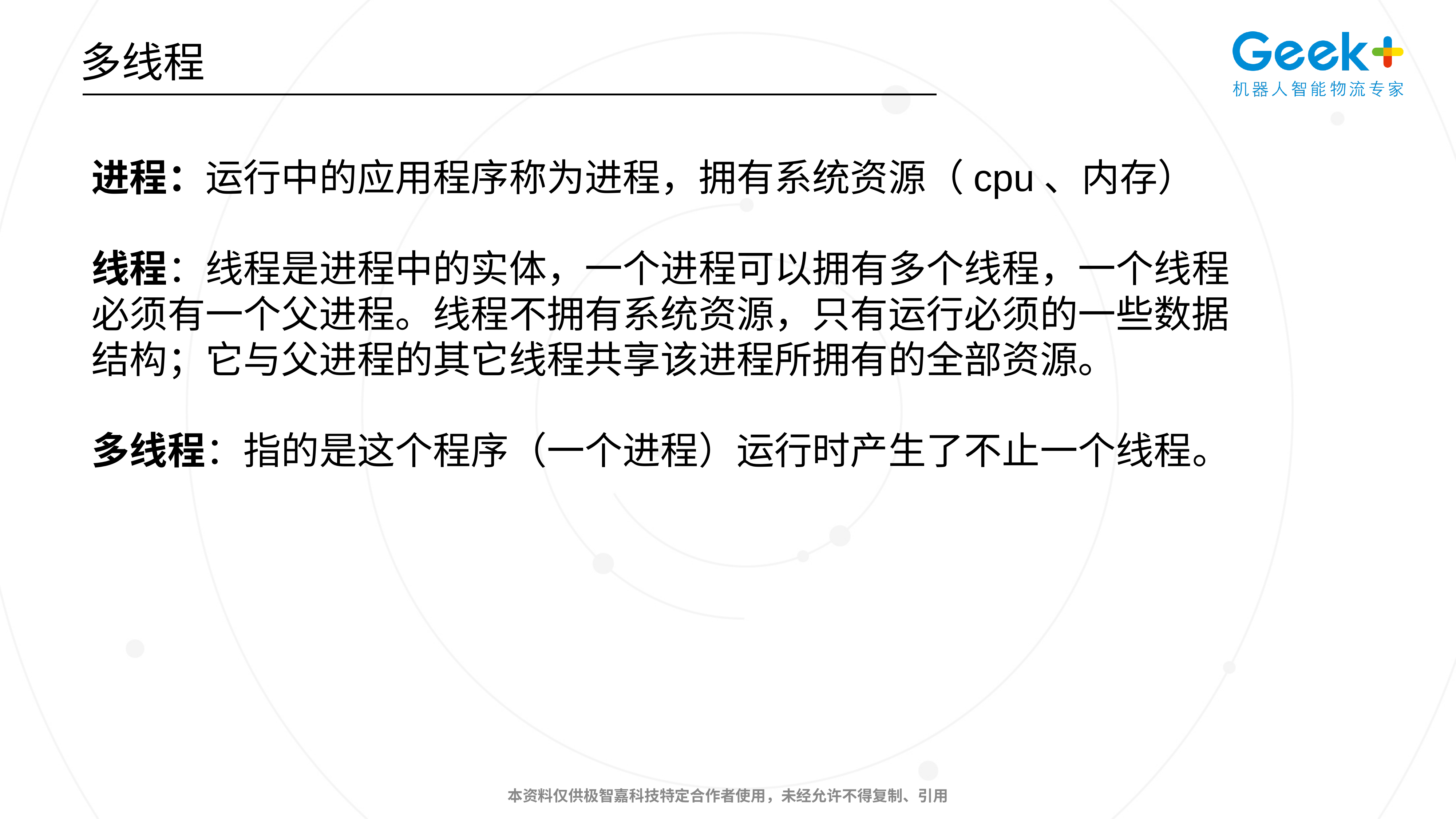

多线程
进程：运行中的应用程序称为进程，拥有系统资源（cpu、内存）

线程：线程是进程中的实体，一个进程可以拥有多个线程，一个线程必须有一个父进程。线程不拥有系统资源，只有运行必须的一些数据结构；它与父进程的其它线程共享该进程所拥有的全部资源。

多线程：指的是这个程序（一个进程）运行时产生了不止一个线程。